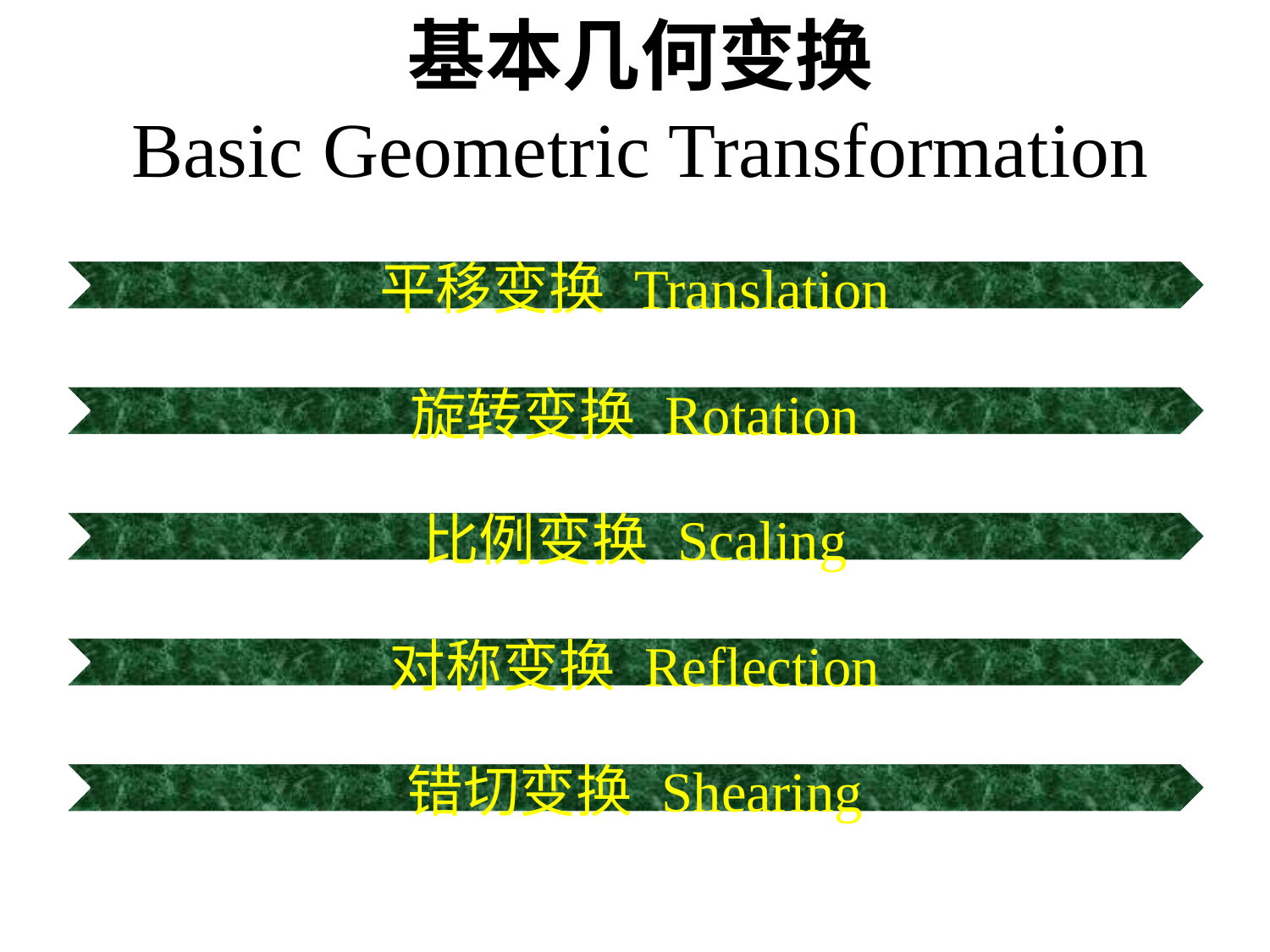

# 基本几何变换 Basic Geometric Transformation
平移变换 Translation
旋转变换 Rotation
比例变换 Scaling
对称变换 Reflection
错切变换 Shearing